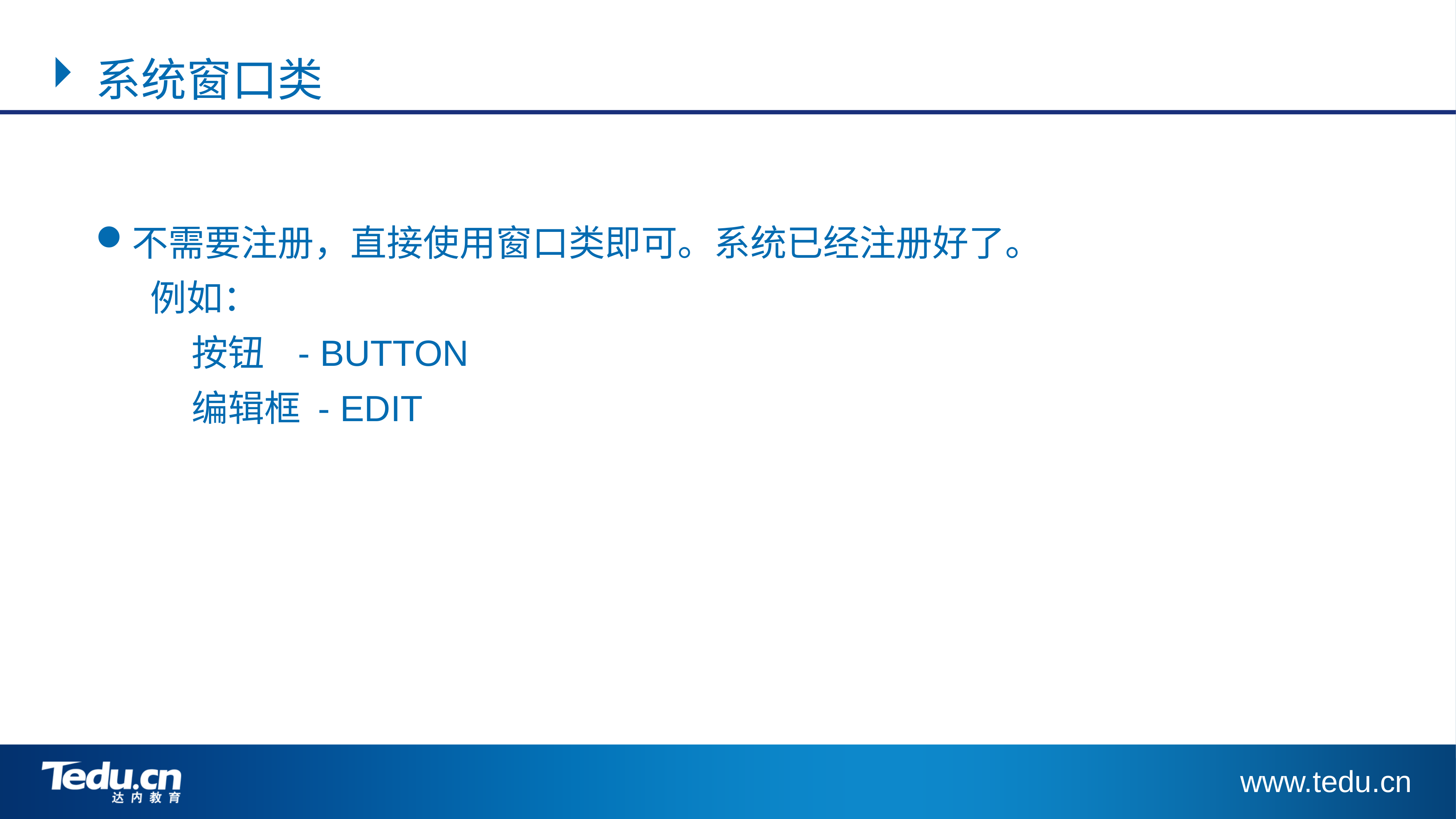

系统窗口类

不需要注册，直接使用窗口类即可。系统已经注册好了。
	例如：
	    按钮   - BUTTON
	    编辑框 - EDIT